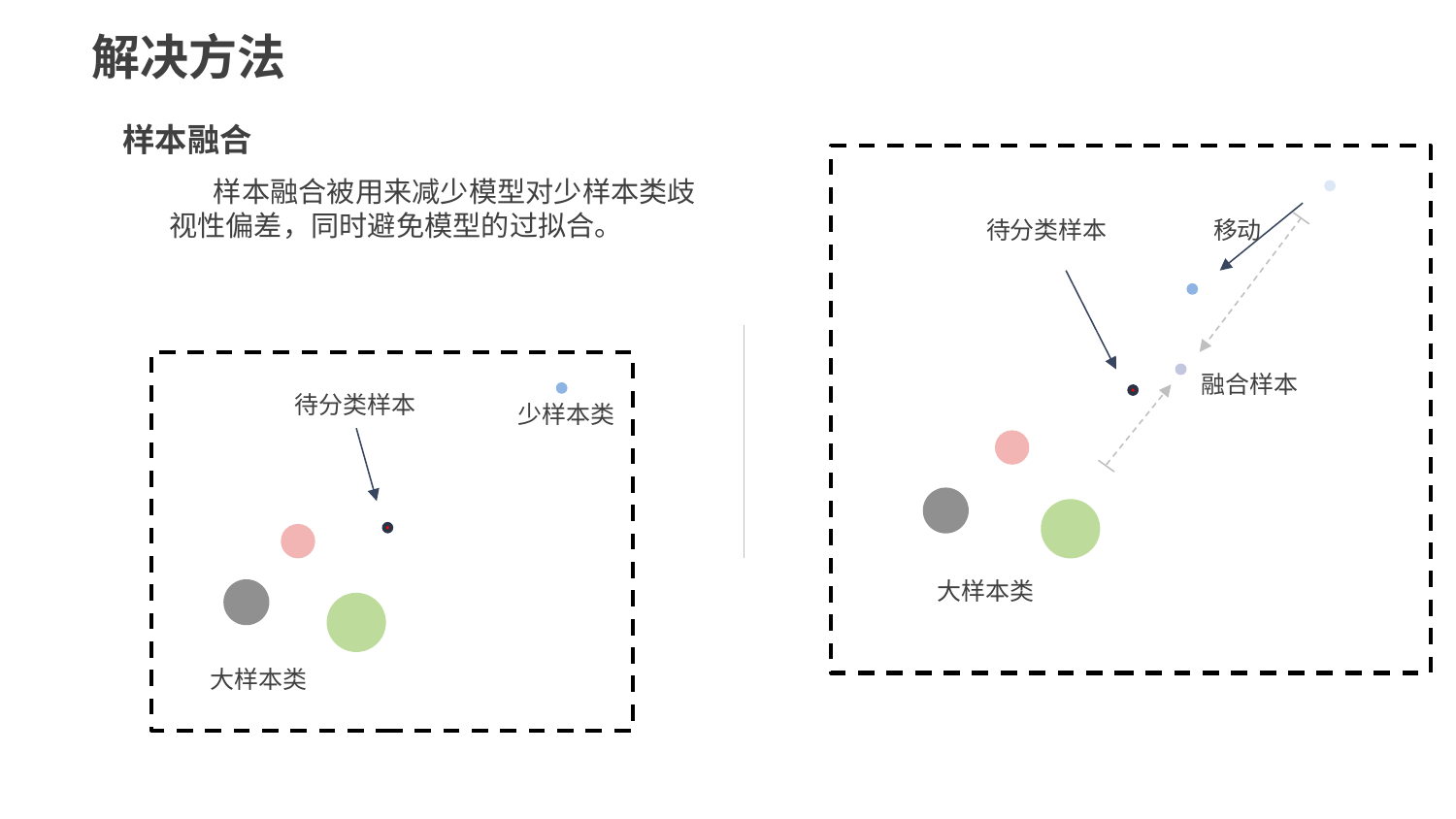

解决方法
样本融合

      样本融合被用来减少模型对少样本类歧视性偏差，同时避免模型的过拟合。

移动
待分类样本

融合样本

待分类样本

少样本类

大样本类

大样本类